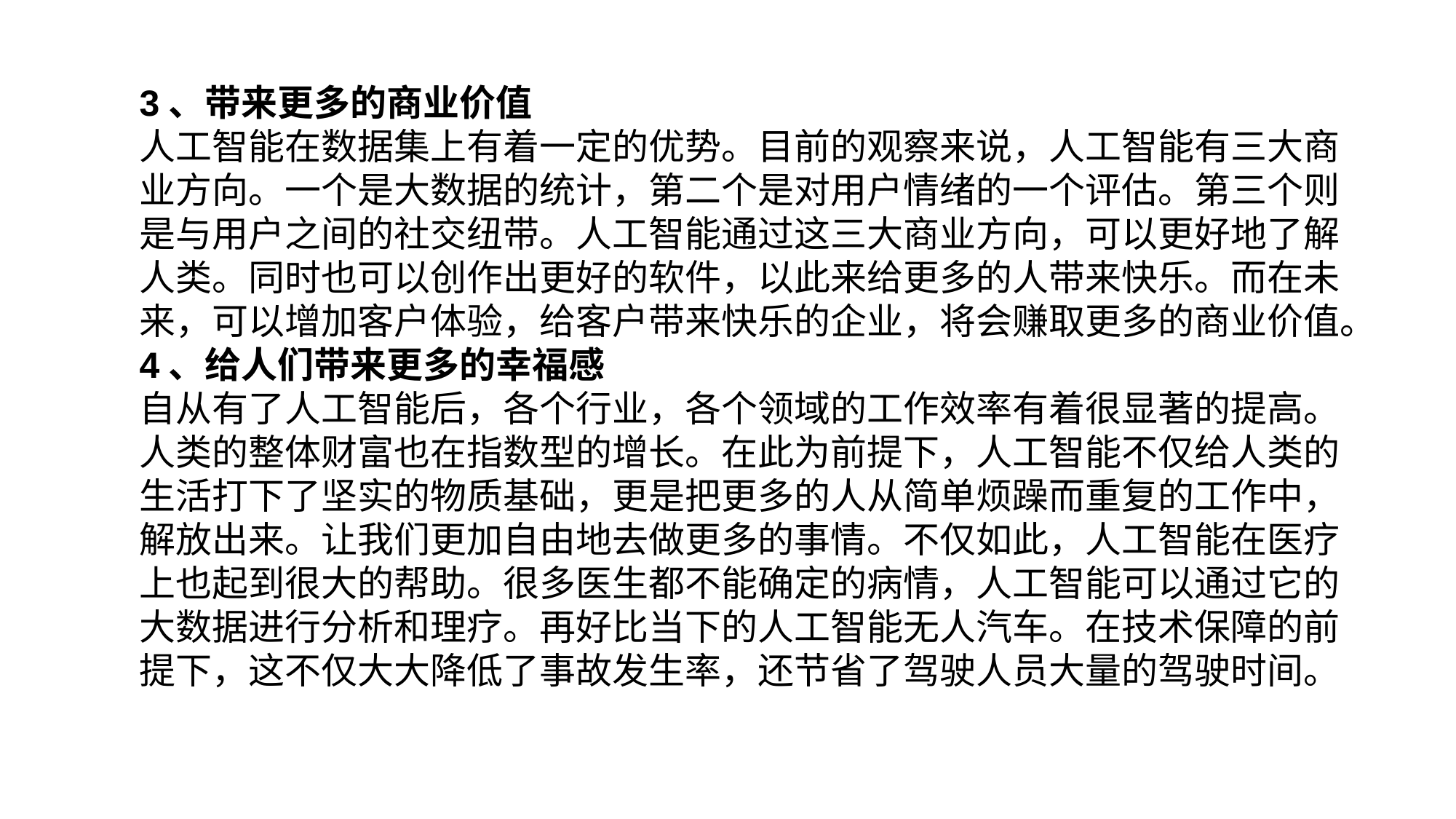

3、带来更多的商业价值
人工智能在数据集上有着一定的优势。目前的观察来说，人工智能有三大商业方向。一个是大数据的统计，第二个是对用户情绪的一个评估。第三个则是与用户之间的社交纽带。人工智能通过这三大商业方向，可以更好地了解人类。同时也可以创作出更好的软件，以此来给更多的人带来快乐。而在未来，可以增加客户体验，给客户带来快乐的企业，将会赚取更多的商业价值。
4、给人们带来更多的幸福感
自从有了人工智能后，各个行业，各个领域的工作效率有着很显著的提高。人类的整体财富也在指数型的增长。在此为前提下，人工智能不仅给人类的生活打下了坚实的物质基础，更是把更多的人从简单烦躁而重复的工作中，解放出来。让我们更加自由地去做更多的事情。不仅如此，人工智能在医疗上也起到很大的帮助。很多医生都不能确定的病情，人工智能可以通过它的大数据进行分析和理疗。再好比当下的人工智能无人汽车。在技术保障的前提下，这不仅大大降低了事故发生率，还节省了驾驶人员大量的驾驶时间。